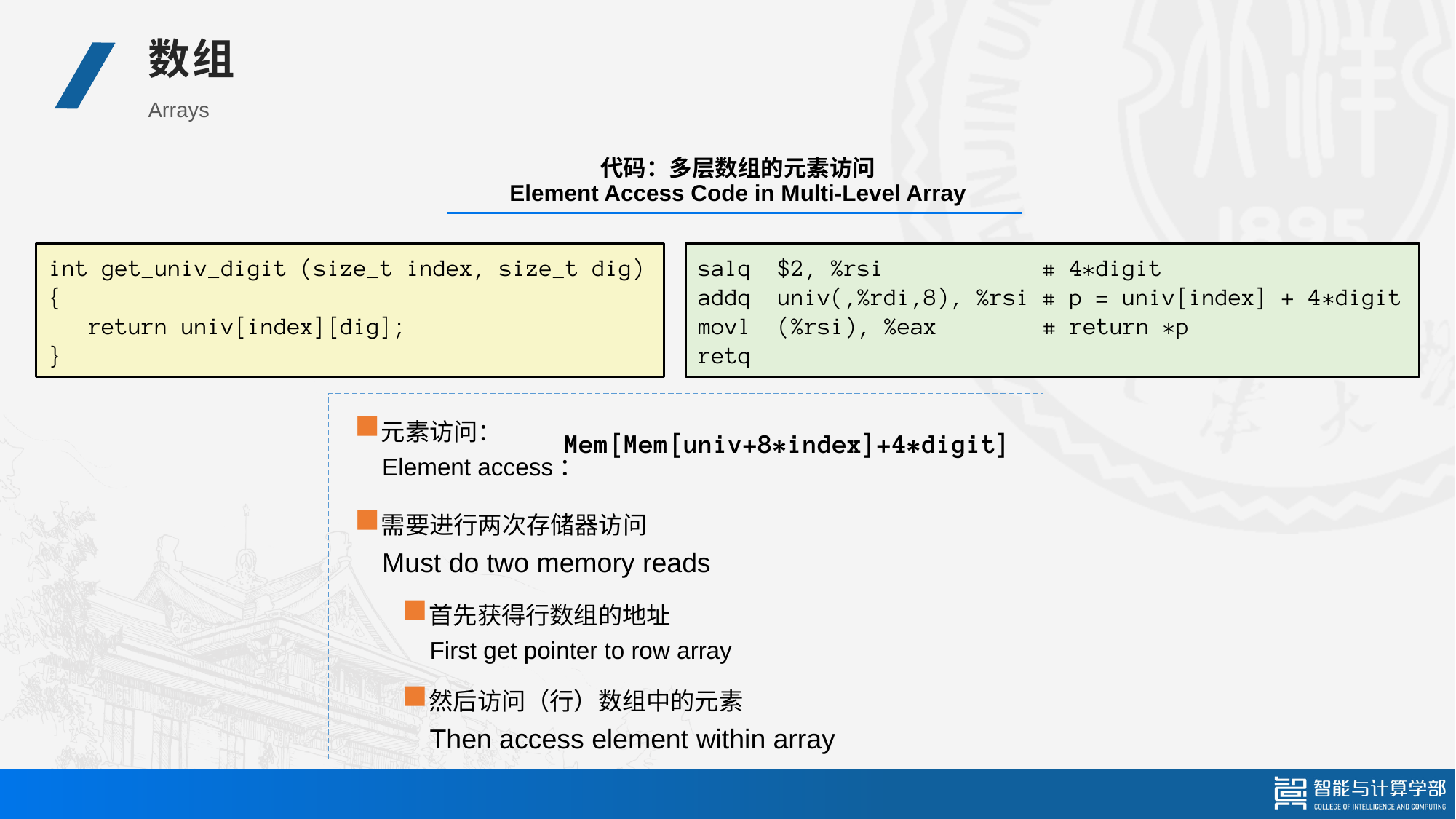

数组
Arrays
# 代码：多层数组的元素访问 Element Access Code in Multi-Level Array
int get_univ_digit (size_t index, size_t dig)
{
   return univ[index][dig];
}
salq  $2, %rsi            # 4*digit
addq  univ(,%rdi,8), %rsi # p = univ[index] + 4*digit
movl  (%rsi), %eax        # return *p
retq
元素访问：
Element access：
需要进行两次存储器访问
Must do two memory reads
首先获得行数组的地址
First get pointer to row array
然后访问（行）数组中的元素
Then access element within array
Mem[Mem[univ+8*index]+4*digit]